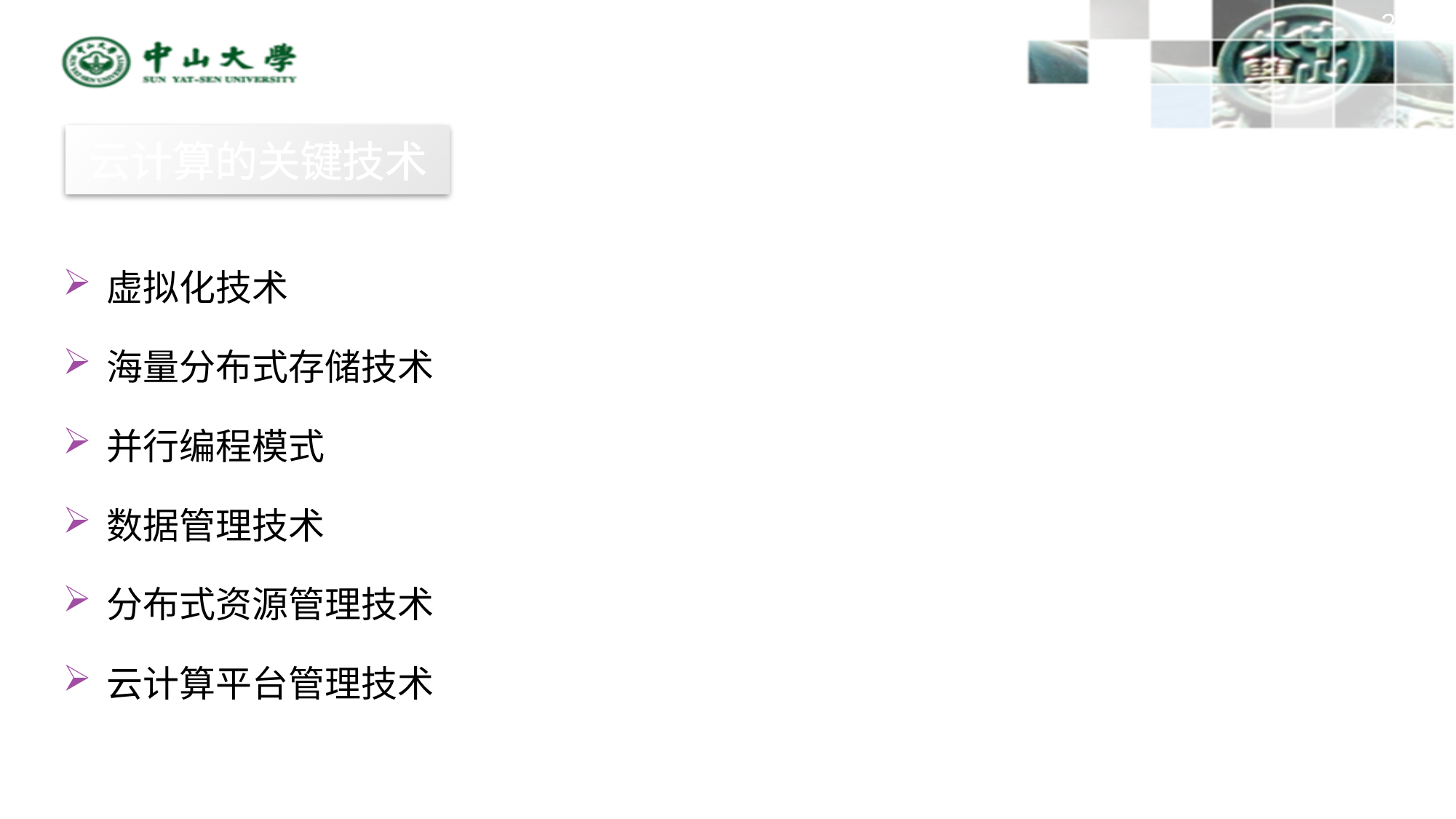

21
云计算的关键技术
虚拟化技术
海量分布式存储技术
并行编程模式
数据管理技术
分布式资源管理技术
云计算平台管理技术